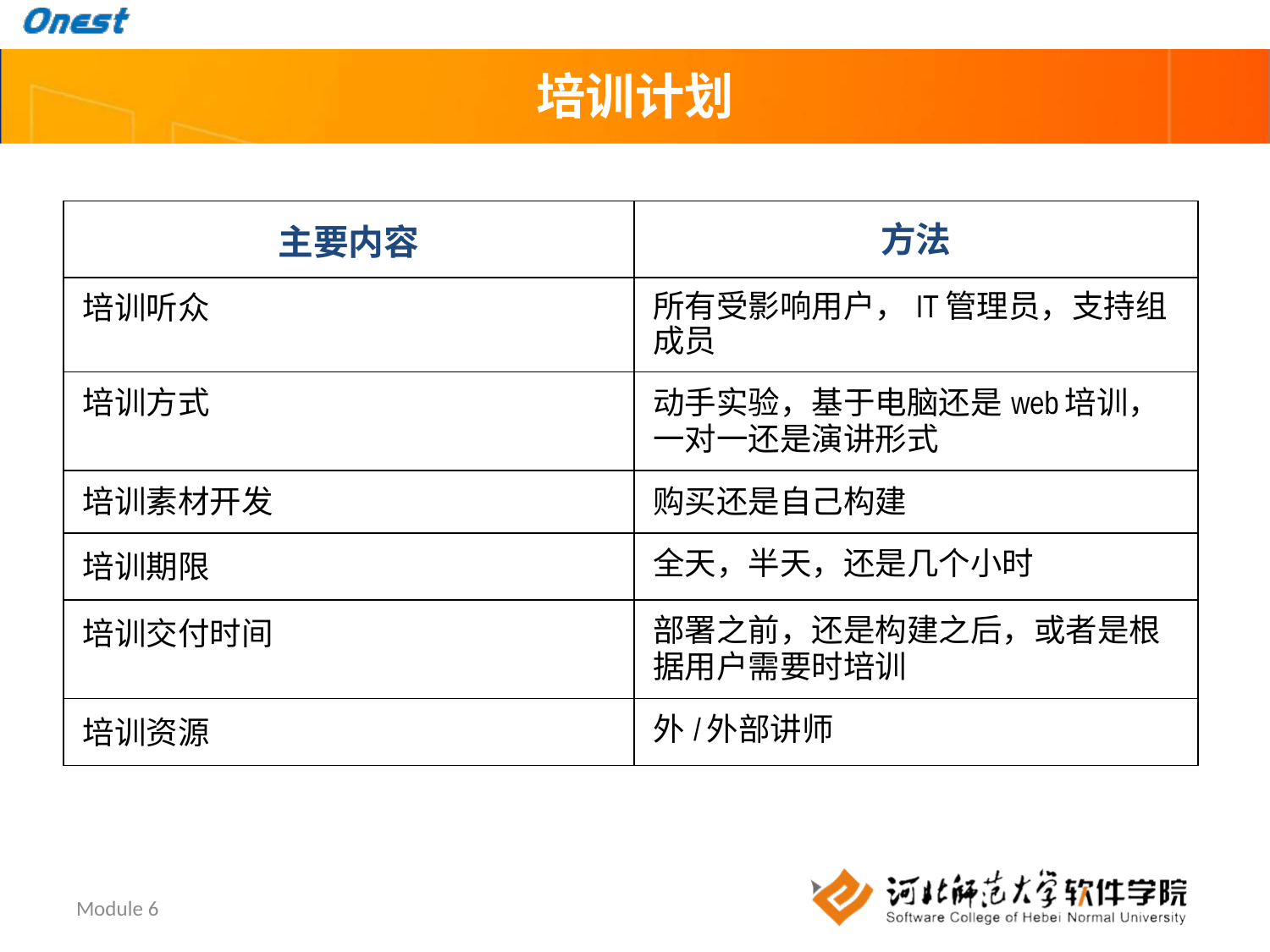

# 培训计划
| 主要内容 | 方法 |
| --- | --- |
| 培训听众 | 所有受影响用户，IT管理员，支持组成员 |
| 培训方式 | 动手实验，基于电脑还是web培训，一对一还是演讲形式 |
| 培训素材开发 | 购买还是自己构建 |
| 培训期限 | 全天，半天，还是几个小时 |
| 培训交付时间 | 部署之前，还是构建之后，或者是根据用户需要时培训 |
| 培训资源 | 外/外部讲师 |
Module 6